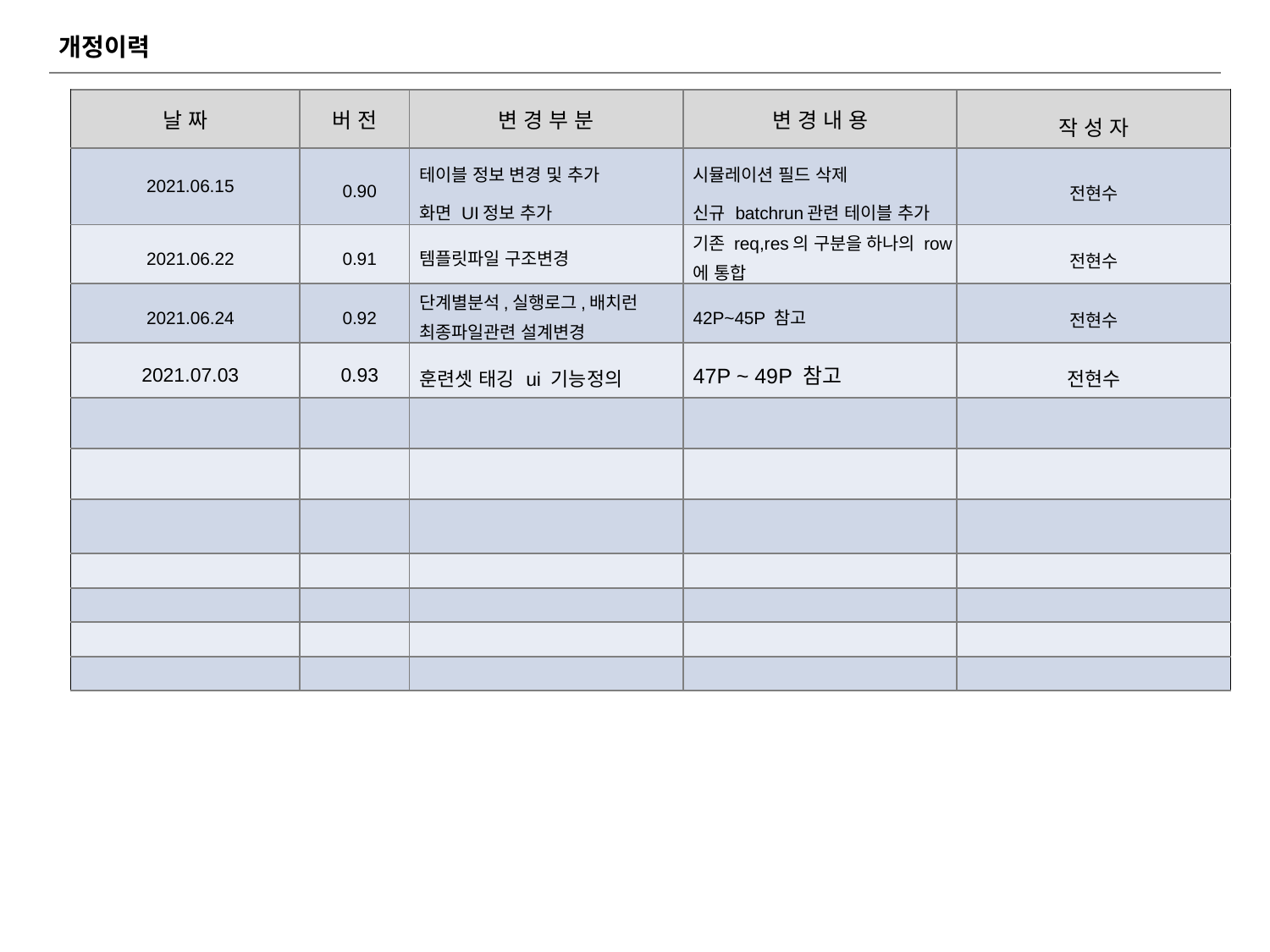

개정이력
| 날 짜 | 버 전 | 변 경 부 분 | 변 경 내 용 | 작 성 자 |
| --- | --- | --- | --- | --- |
| 2021.06.15 | 0.90 | 테이블 정보 변경 및 추가 화면 UI정보 추가 | 시뮬레이션 필드 삭제 신규 batchrun관련 테이블 추가 | 전현수 |
| 2021.06.22 | 0.91 | 템플릿파일 구조변경 | 기존 req,res의 구분을 하나의 row에 통합 | 전현수 |
| 2021.06.24 | 0.92 | 단계별분석,실행로그,배치런 최종파일관련 설계변경 | 42P~45P 참고 | 전현수 |
| 2021.07.03 | 0.93 | 훈련셋 태깅 ui 기능정의 | 47P ~ 49P 참고 | 전현수 |
|  |  |  |  |  |
|  |  |  |  |  |
|  |  |  |  |  |
|  |  |  |  |  |
|  |  |  |  |  |
|  |  |  |  |  |
|  |  |  |  |  |